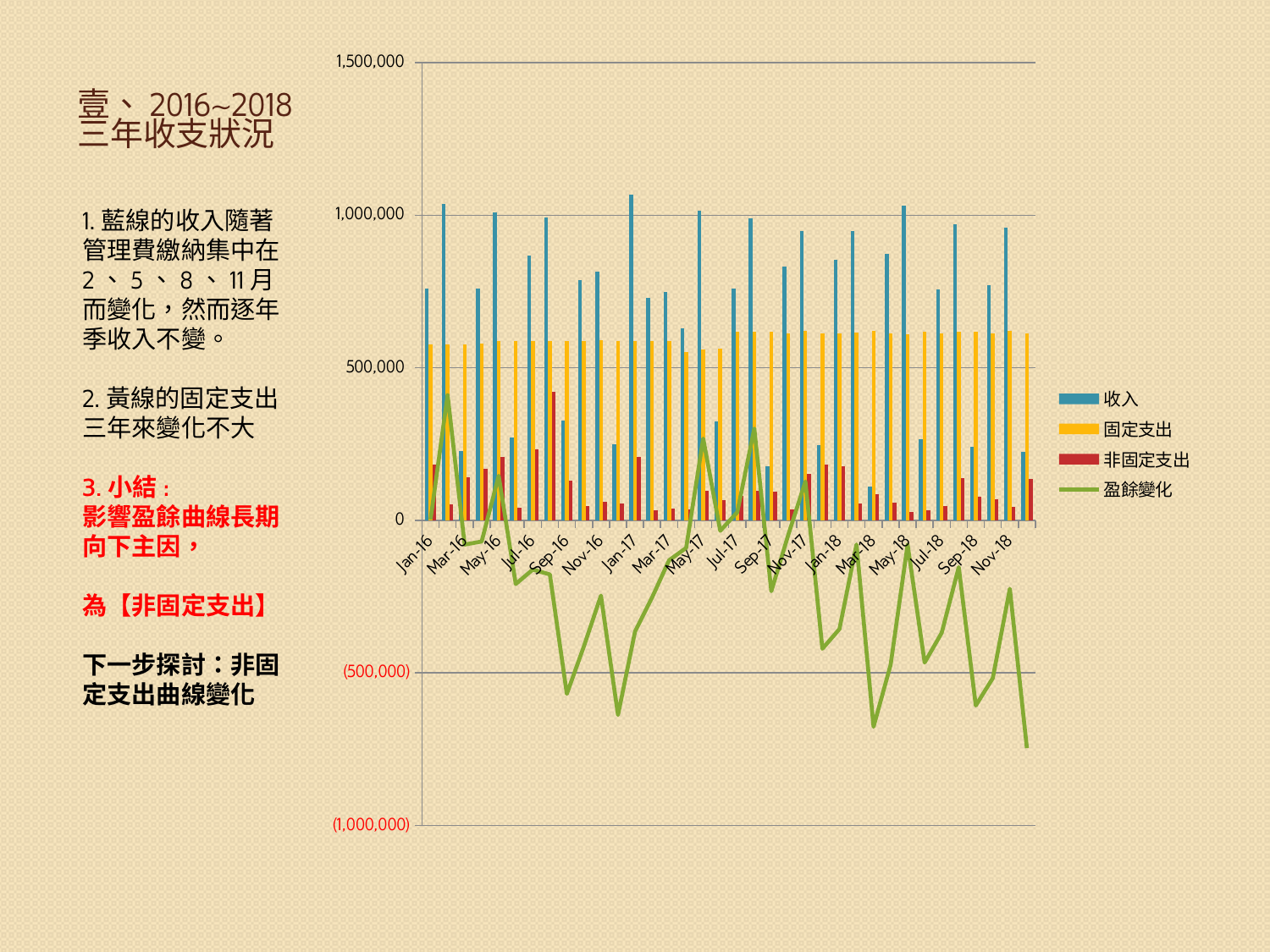

### Chart

| Category | 收入 | 固定支出 | 非固定支出 | 盈餘變化 |
|---|---|---|---|---|
| 42370 | 761054.0 | 576700.0 | 181423.0 | 2931.0 |
| 42401 | 1037655.0 | 576700.0 | 53522.0 | 410364.0 |
| 42430 | 226861.0 | 576700.0 | 139990.0 | -79465.0 |
| 42461 | 760156.0 | 579900.0 | 170234.0 | -69443.0 |
| 42491 | 1008829.0 | 586700.0 | 206711.0 | 145975.0 |
| 42522 | 272705.0 | 586700.0 | 40850.0 | -208870.0 |
| 42552 | 867704.0 | 586700.0 | 233435.0 | -161301.0 |
| 42583 | 991558.0 | 586700.0 | 420881.0 | -177324.0 |
| 42614 | 325825.0 | 586700.0 | 130394.0 | -568593.0 |
| 42644 | 787898.0 | 586700.0 | 45483.0 | -412878.0 |
| 42675 | 816257.0 | 589900.0 | 60226.0 | -246747.0 |
| 42705 | 250412.0 | 586700.0 | 54860.0 | -637895.0 |
| 42736 | 1068096.0 | 586700.0 | 207797.0 | -364296.0 |
| 42767 | 730197.0 | 586700.0 | 32250.0 | -253049.0 |
| 42795 | 747636.0 | 586700.0 | 38748.0 | -130861.0 |
| 42826 | 629569.0 | 552600.0 | 36575.0 | -90467.0 |
| 42856 | 1015931.0 | 559600.0 | 97747.0 | 268117.0 |
| 42887 | 325263.0 | 562000.0 | 65729.0 | -34349.0 |
| 42917 | 758850.0 | 617100.0 | 81003.0 | 26398.0 |
| 42948 | 989436.0 | 619360.0 | 95502.0 | 300972.0 |
| 42979 | 178281.0 | 619000.0 | 92613.0 | -232360.0 |
| 43009 | 832662.0 | 612100.0 | 35078.0 | -46876.0 |
| 43040 | 947197.0 | 622006.0 | 151072.0 | 127243.0 |
| 43070 | 246032.0 | 612100.0 | 182085.0 | -420910.0 |
| 43101 | 853358.0 | 612100.0 | 176601.0 | -356253.0 |
| 43132 | 947398.0 | 615100.0 | 55212.0 | -79167.0 |
| 43160 | 110884.0 | 622360.0 | 85863.0 | -676506.0 |
| 43191 | 872868.0 | 612100.0 | 58186.0 | -473924.0 |
| 43221 | 1030166.0 | 608600.0 | 27749.0 | -80107.0 |
| 43252 | 265419.0 | 618500.0 | 32921.0 | -466109.0 |
| 43282 | 756730.0 | 611600.0 | 47706.0 | -368685.0 |
| 43313 | 971555.0 | 617960.0 | 138446.0 | -153536.0 |
| 43344 | 241179.0 | 618500.0 | 76075.0 | -606932.0 |
| 43374 | 769704.0 | 611600.0 | 68425.0 | -517253.0 |
| 43405 | 958053.0 | 621761.0 | 43301.0 | -224262.0 |
| 43435 | 225083.0 | 611600.0 | 135906.0 | -746685.0 |
# 壹、2016~2018三年收支狀況
1.藍線的收入隨著管理費繳納集中在2、5、8、11月而變化，然而逐年季收入不變。

2.黃線的固定支出三年來變化不大

3.小結:
影響盈餘曲線長期向下主因，

為【非固定支出】

下一步探討：非固定支出曲線變化